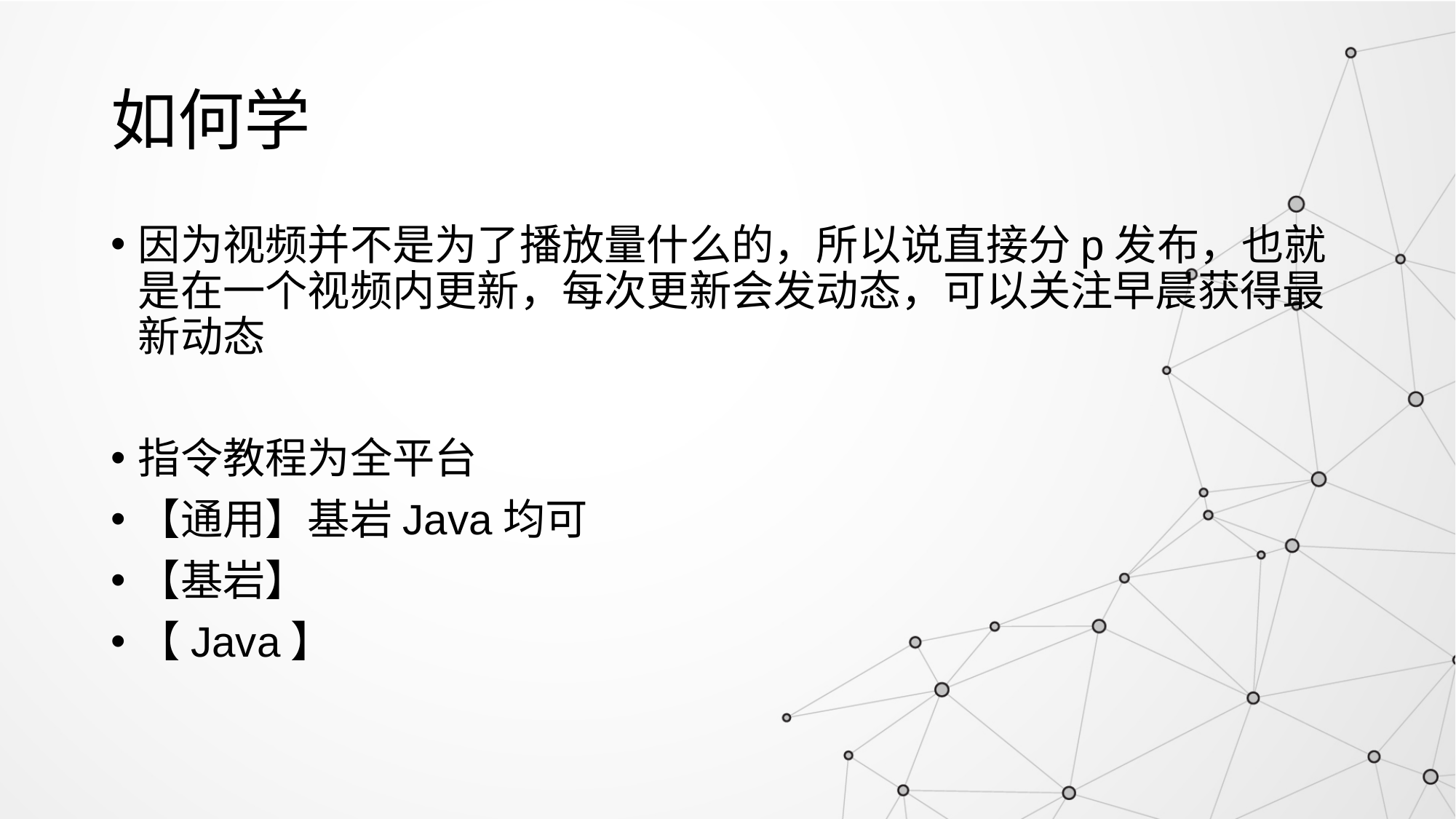

# 如何学
因为视频并不是为了播放量什么的，所以说直接分p发布，也就是在一个视频内更新，每次更新会发动态，可以关注早晨获得最新动态

指令教程为全平台
【通用】基岩Java均可
【基岩】
【Java】